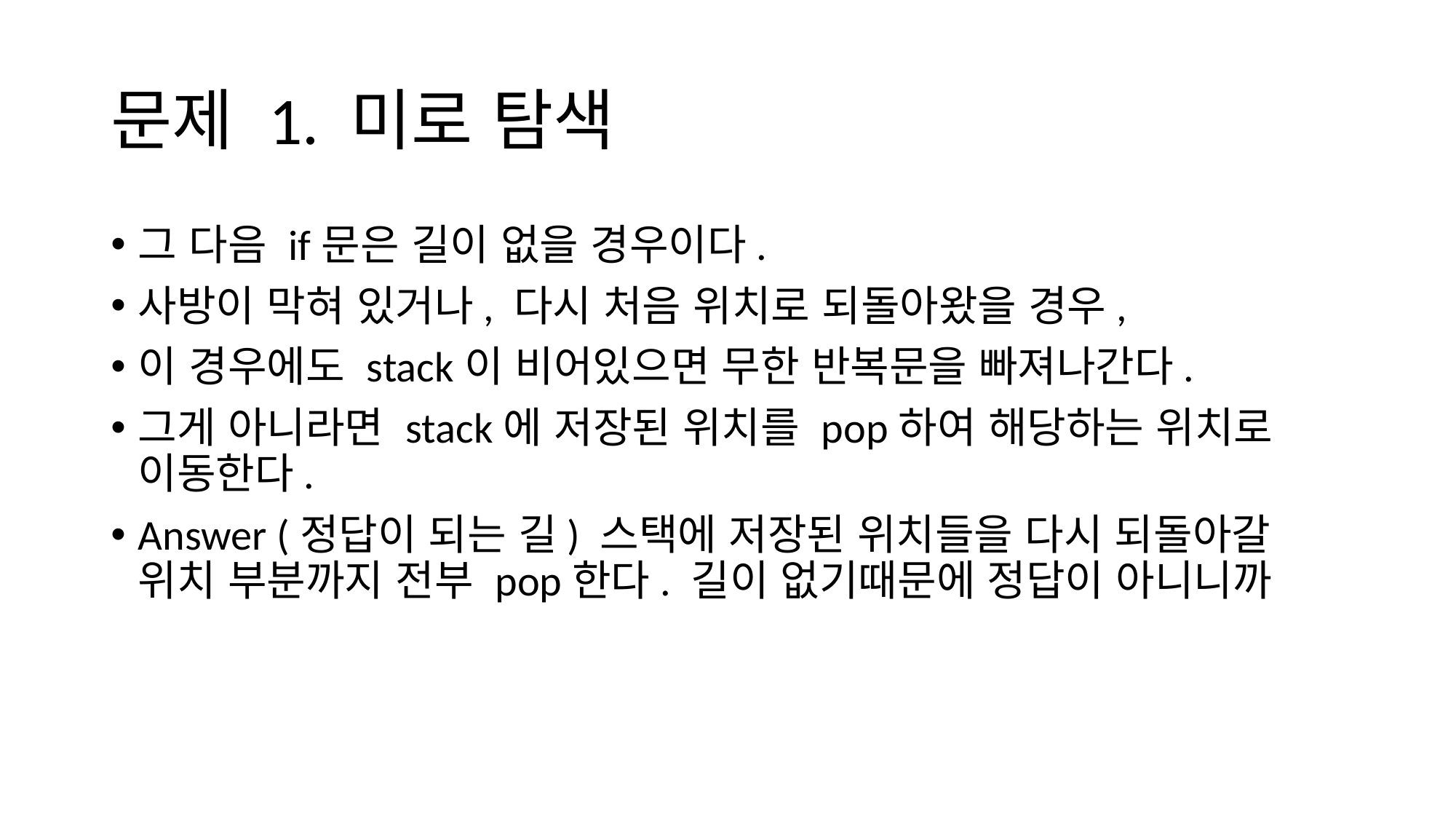

# 문제 1. 미로 탐색
그 다음 if문은 길이 없을 경우이다.
사방이 막혀 있거나, 다시 처음 위치로 되돌아왔을 경우,
이 경우에도 stack이 비어있으면 무한 반복문을 빠져나간다.
그게 아니라면 stack에 저장된 위치를 pop하여 해당하는 위치로 이동한다.
Answer (정답이 되는 길) 스택에 저장된 위치들을 다시 되돌아갈 위치 부분까지 전부 pop한다. 길이 없기때문에 정답이 아니니까